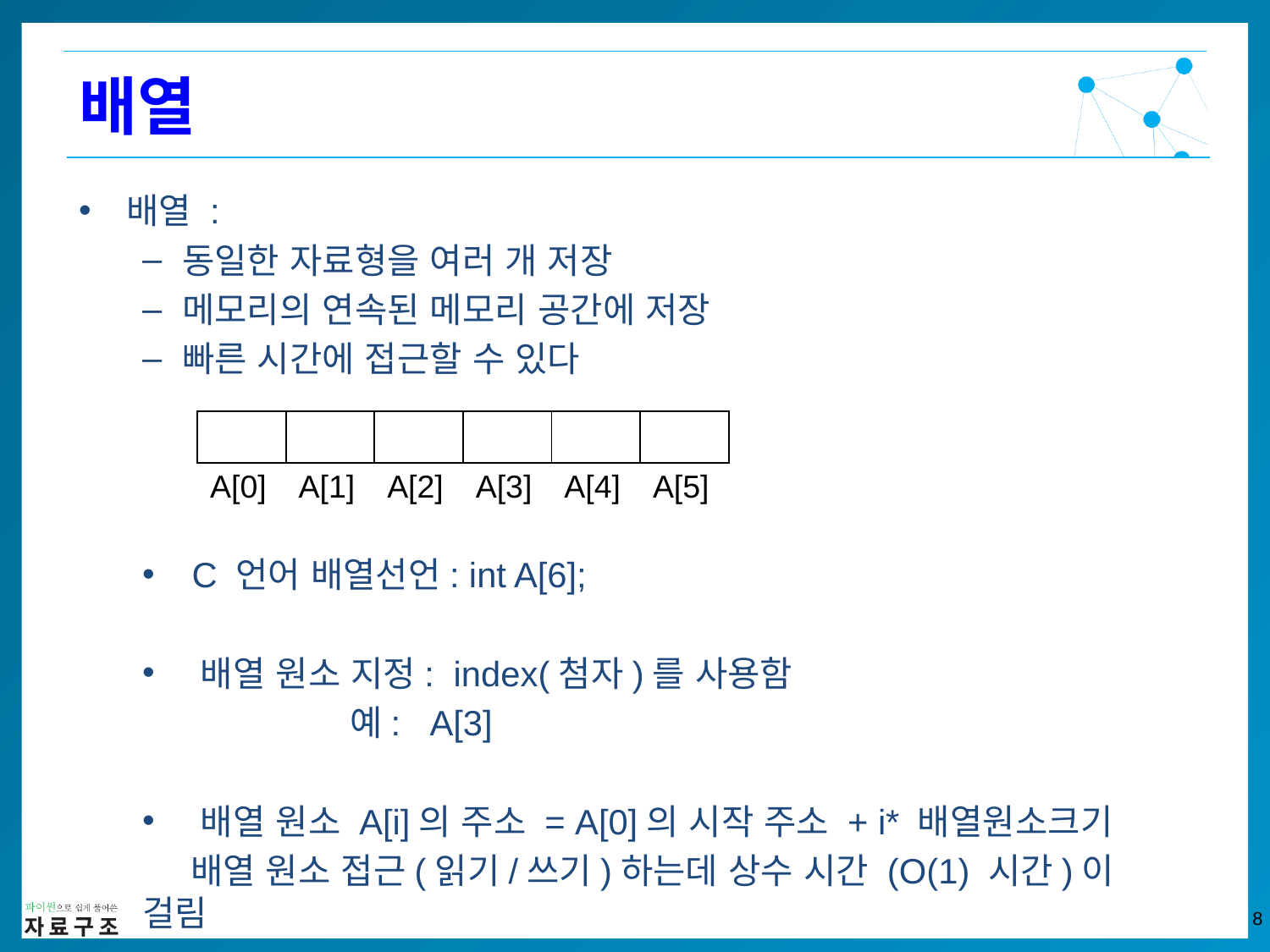

배열
배열 :
동일한 자료형을 여러 개 저장
메모리의 연속된 메모리 공간에 저장
빠른 시간에 접근할 수 있다

 C 언어 배열선언: int A[6];

 배열 원소 지정:  index(첨자)를 사용함
                    예:   A[3]

 배열 원소 A[i]의 주소 = A[0]의 시작 주소 + i* 배열원소크기
    배열 원소 접근(읽기/쓰기)하는데 상수 시간 (O(1) 시간)이 걸림
|  |  |  |  |  |  |
| --- | --- | --- | --- | --- | --- |
| A[0] | A[1] | A[2] | A[3] | A[4] | A[5] |